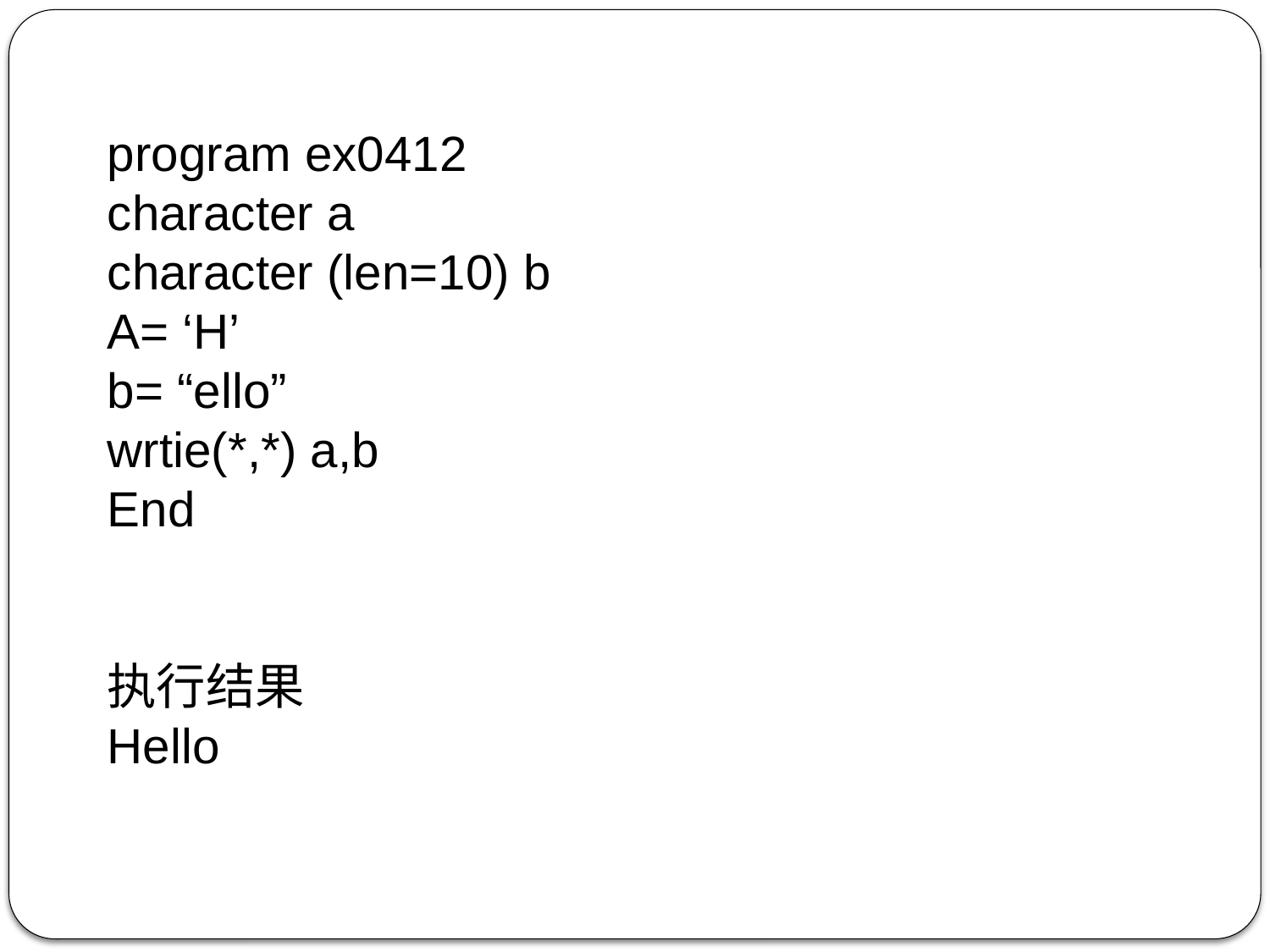

program ex0412
character a
character (len=10) b
A= ‘H’
b= “ello”
wrtie(*,*) a,b
End

执行结果
Hello